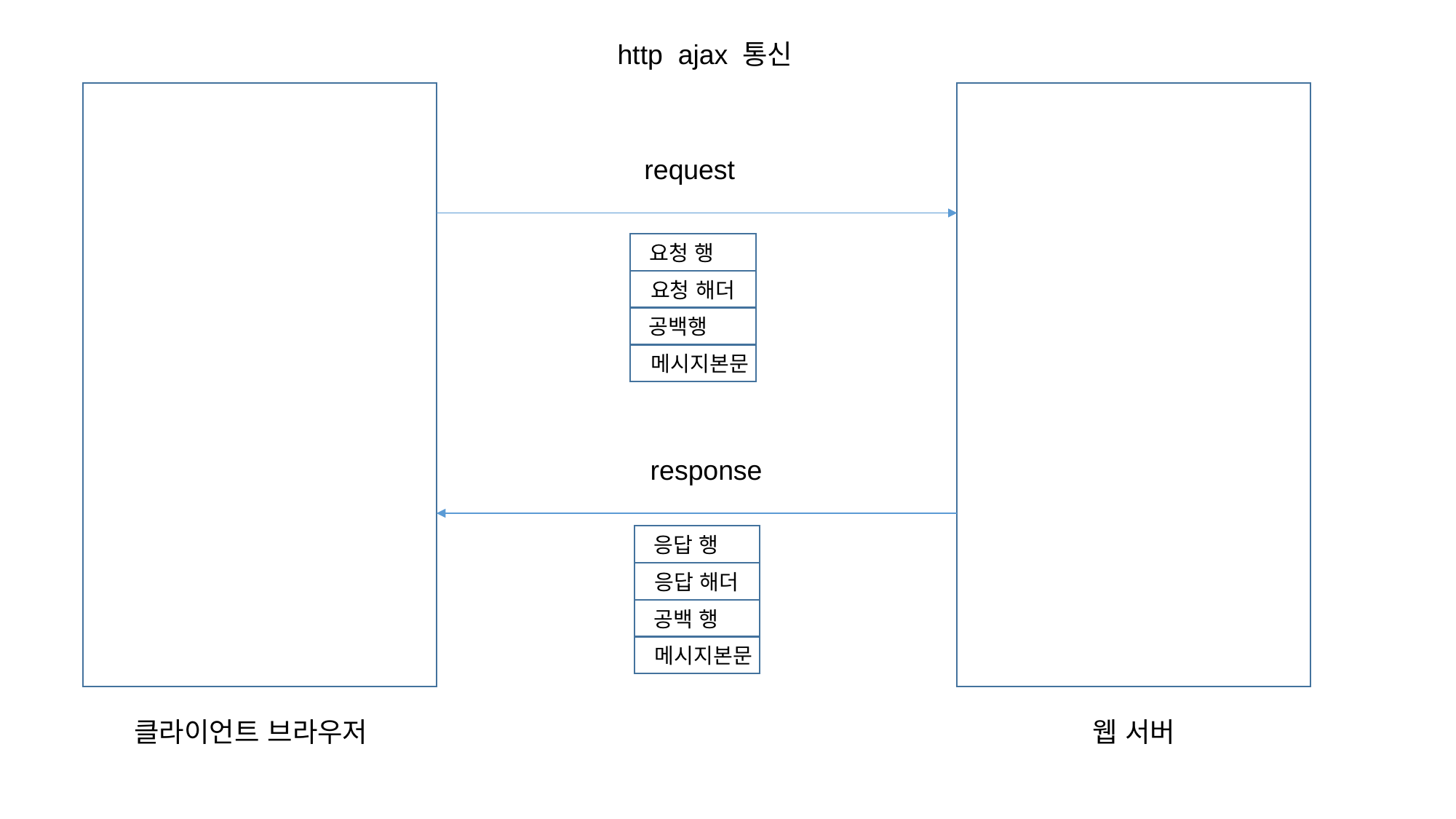

http  ajax 통신

request

요청 행

요청 해더

공백행

메시지본문
response

응답 행

응답 해더

공백 행

메시지본문
클라이언트 브라우저
웹 서버